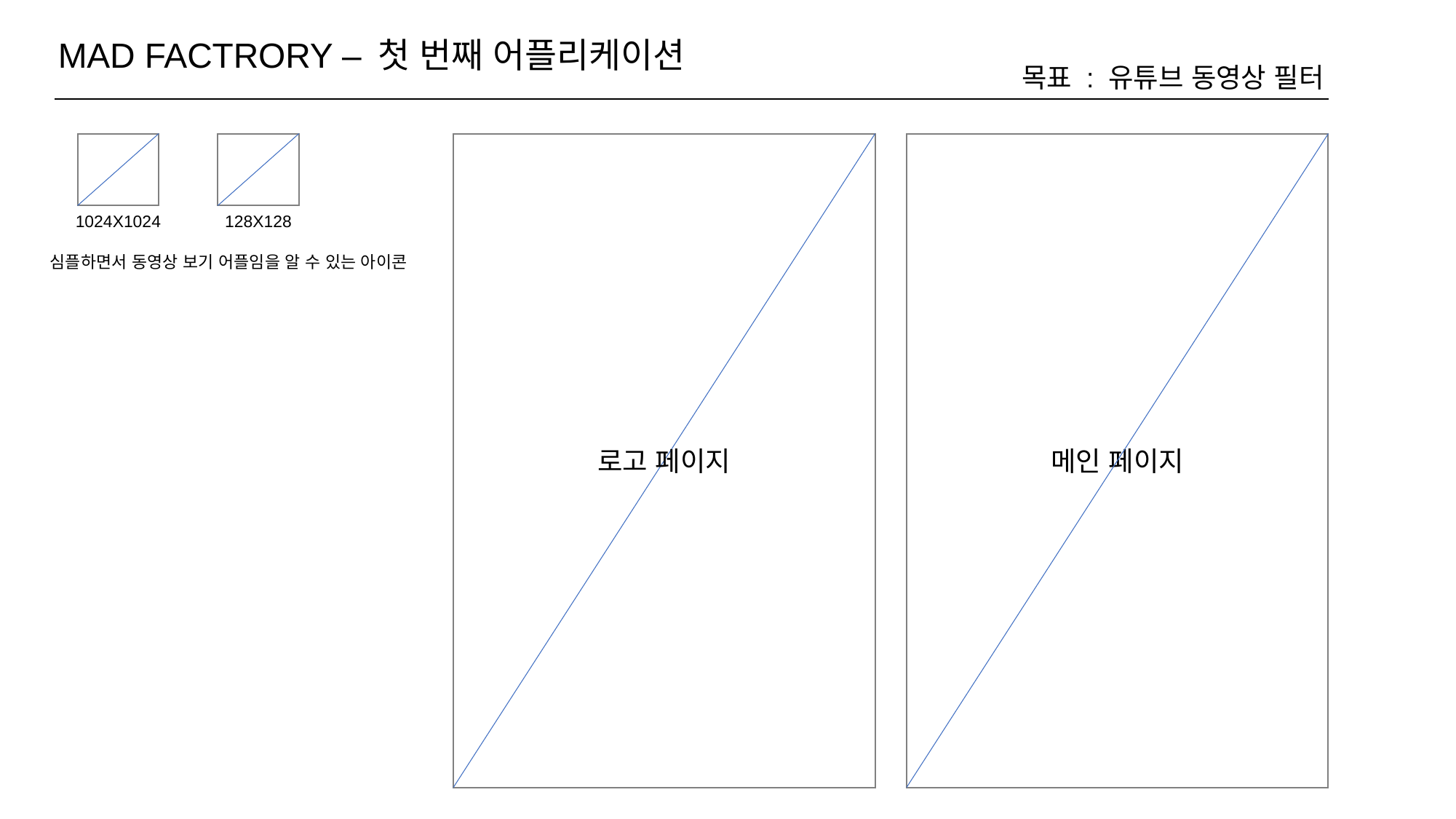

MAD FACTRORY – 첫 번째 어플리케이션
목표 : 유튜브 동영상 필터

1024X1024
128X128
심플하면서 동영상 보기 어플임을 알 수 있는 아이콘
로고 페이지
메인 페이지